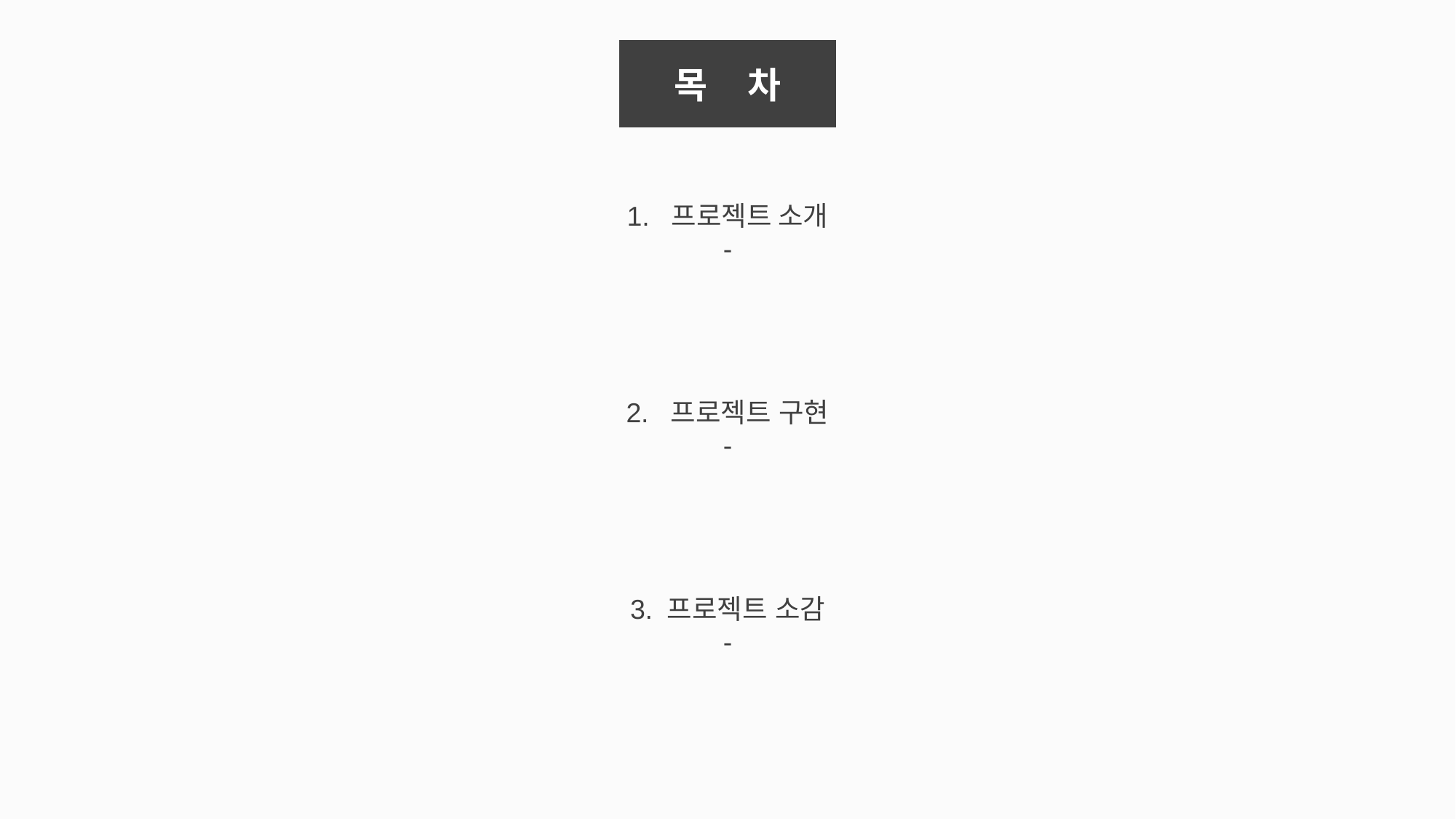

목    차
1.  프로젝트 소개
-

2.  프로젝트 구현
-

3. 프로젝트 소감
-